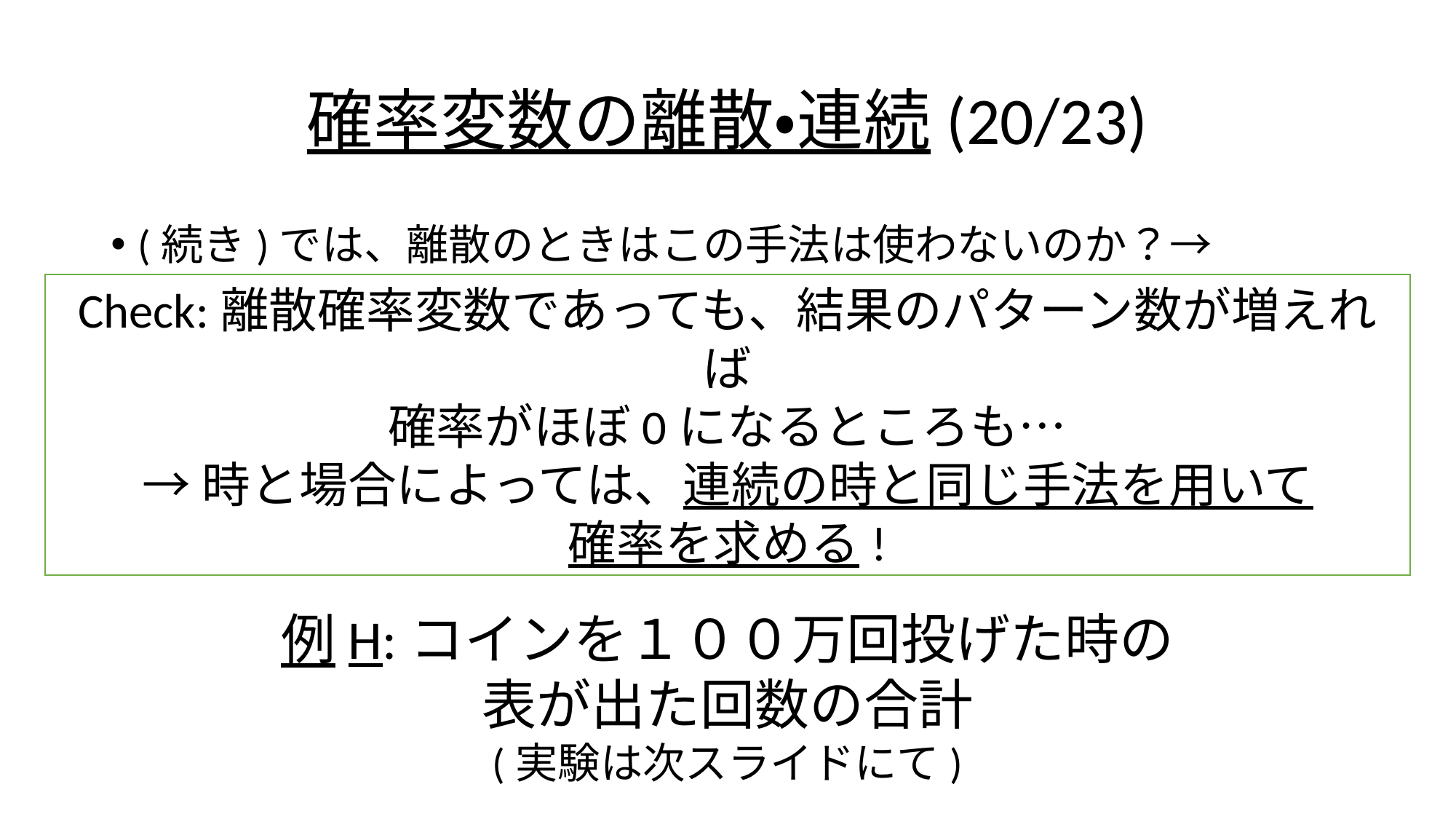

# 確率変数の離散・連続(20/23)
(続き)では、離散のときはこの手法は使わないのか？→
Check:離散確率変数であっても、結果のパターン数が増えれば
確率がほぼ0になるところも…
→時と場合によっては、連続の時と同じ手法を用いて
確率を求める!
例H:コインを１００万回投げた時の
表が出た回数の合計
(実験は次スライドにて)